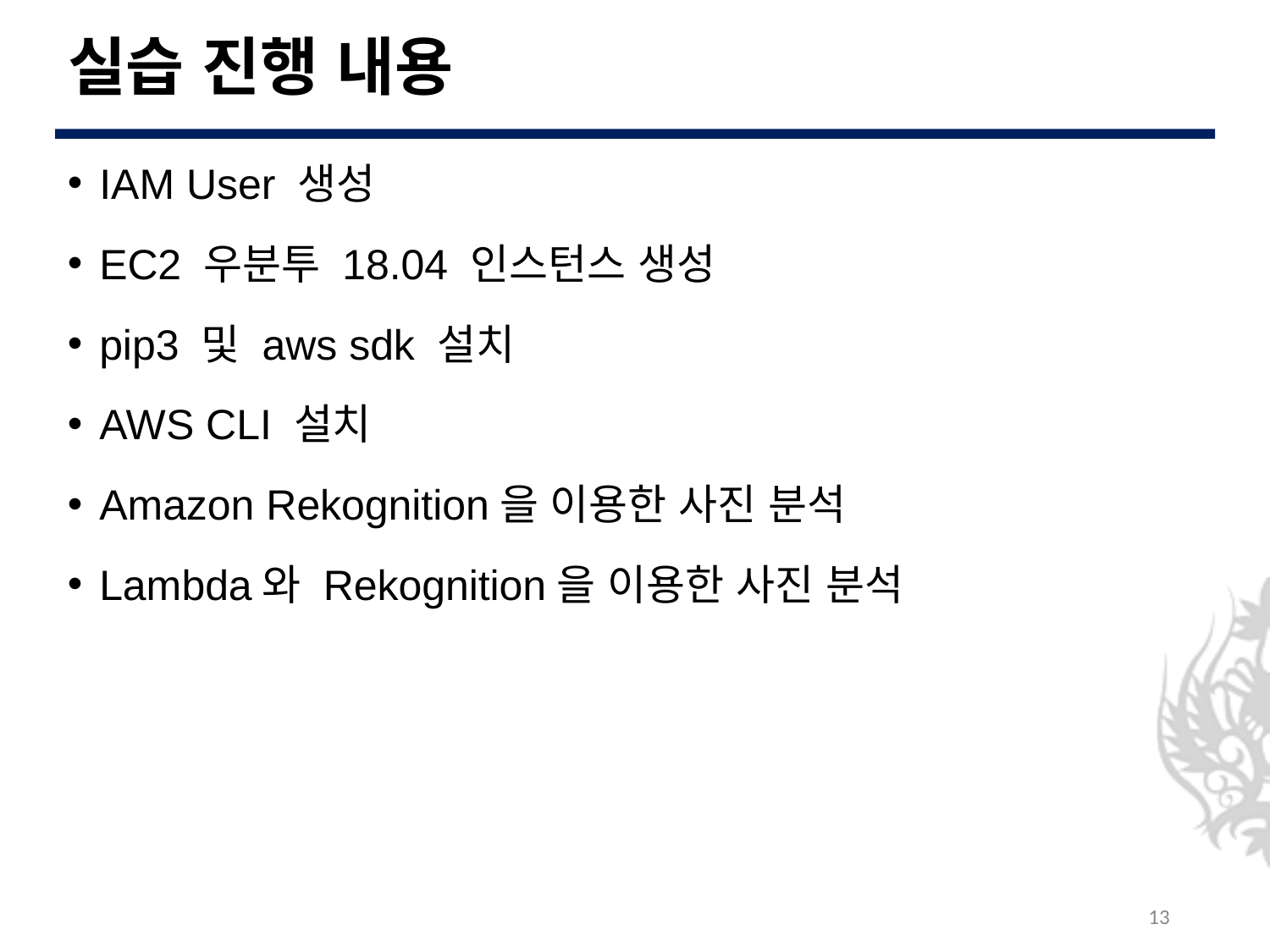

# 실습 진행 내용
IAM User 생성
EC2 우분투 18.04 인스턴스 생성
pip3 및 aws sdk 설치
AWS CLI 설치
Amazon Rekognition을 이용한 사진 분석
Lambda와 Rekognition을 이용한 사진 분석
13